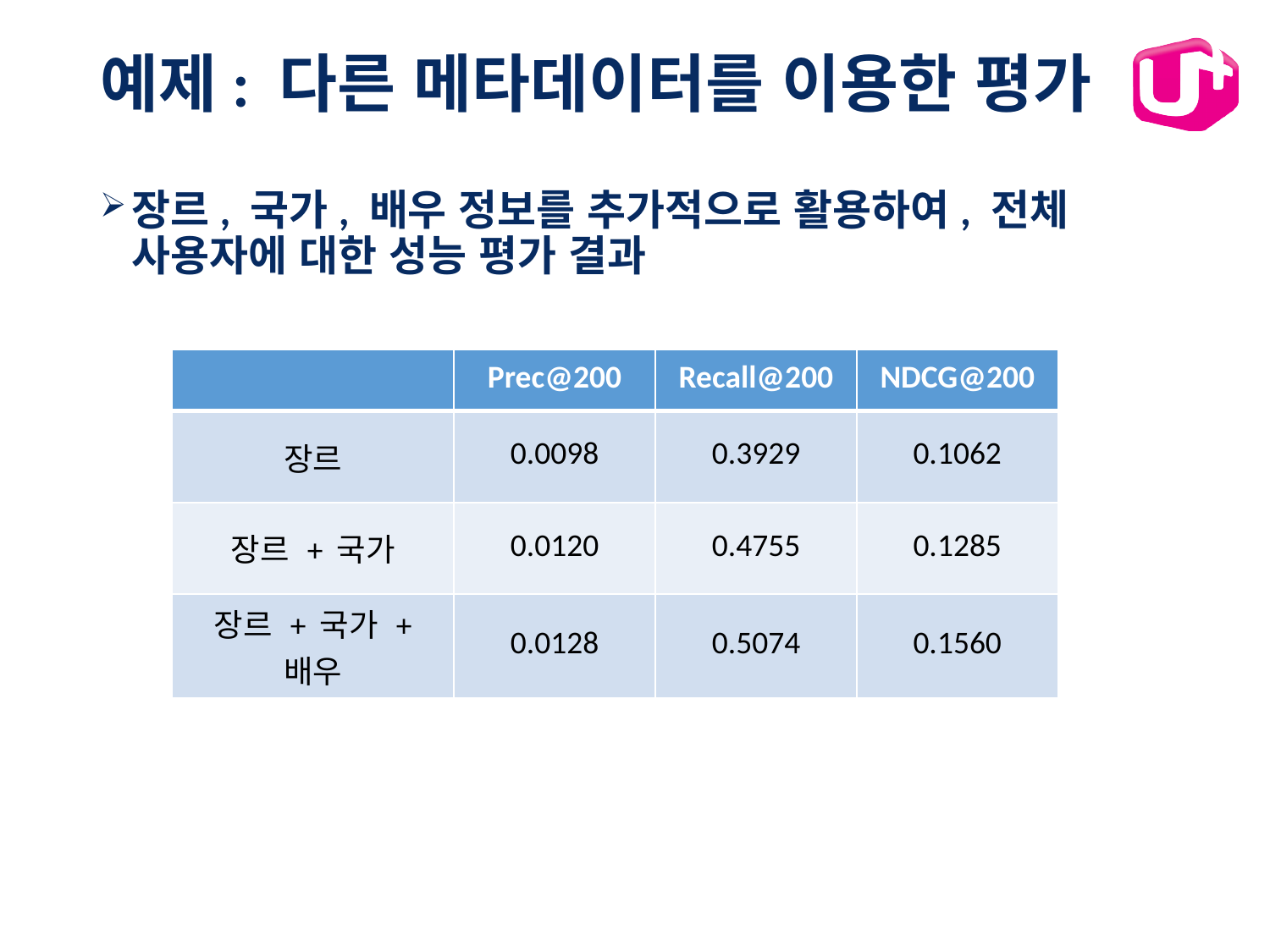

# 예제: 다른 메타데이터를 이용한 평가
장르, 국가, 배우 정보를 추가적으로 활용하여, 전체 사용자에 대한 성능 평가 결과
|  | Prec@200 | Recall@200 | NDCG@200 |
| --- | --- | --- | --- |
| 장르 | 0.0098 | 0.3929 | 0.1062 |
| 장르 + 국가 | 0.0120 | 0.4755 | 0.1285 |
| 장르 + 국가 + 배우 | 0.0128 | 0.5074 | 0.1560 |